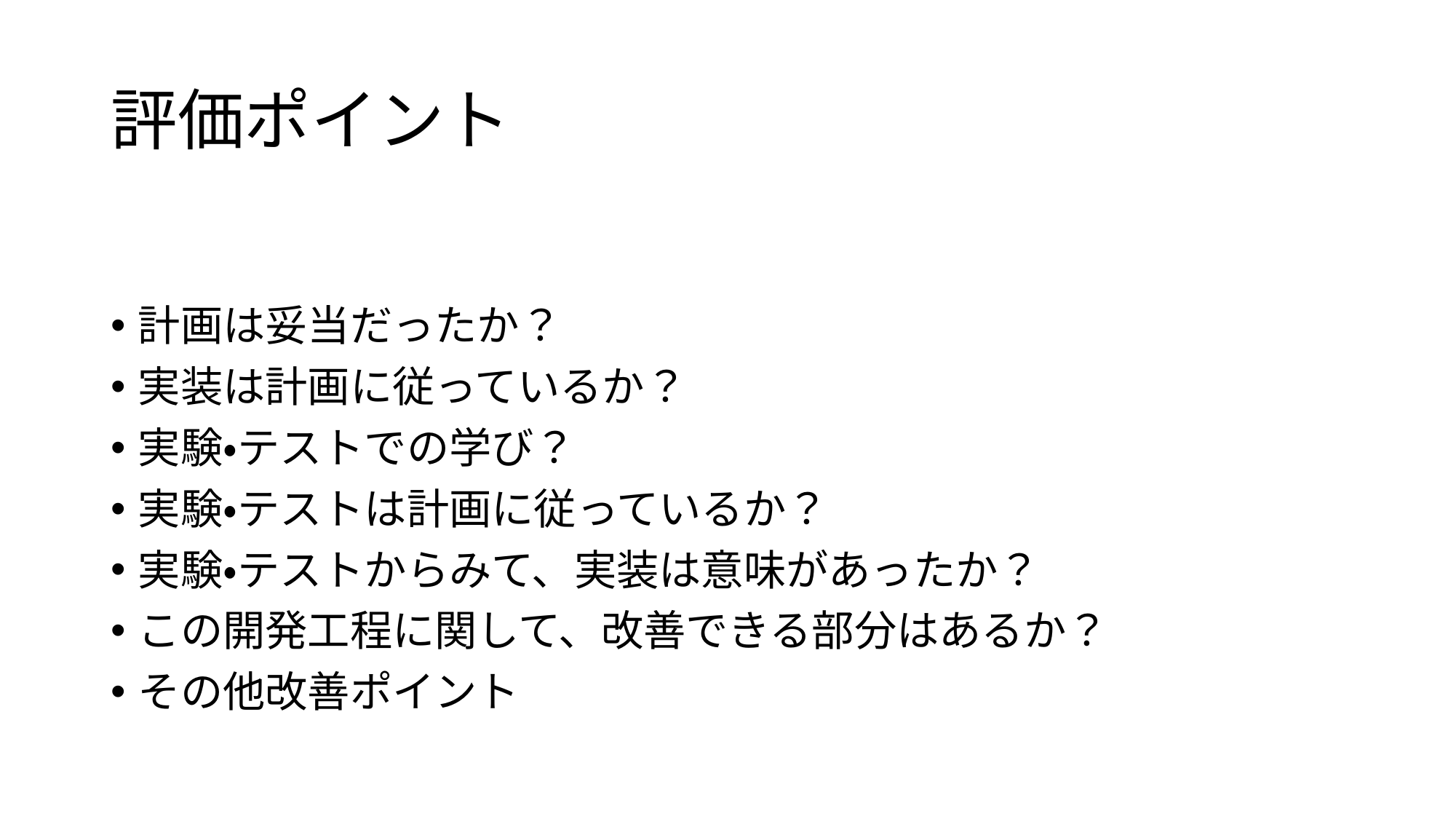

# 評価ポイント
計画は妥当だったか？
実装は計画に従っているか？
実験・テストでの学び？
実験・テストは計画に従っているか？
実験・テストからみて、実装は意味があったか？
この開発工程に関して、改善できる部分はあるか？
その他改善ポイント